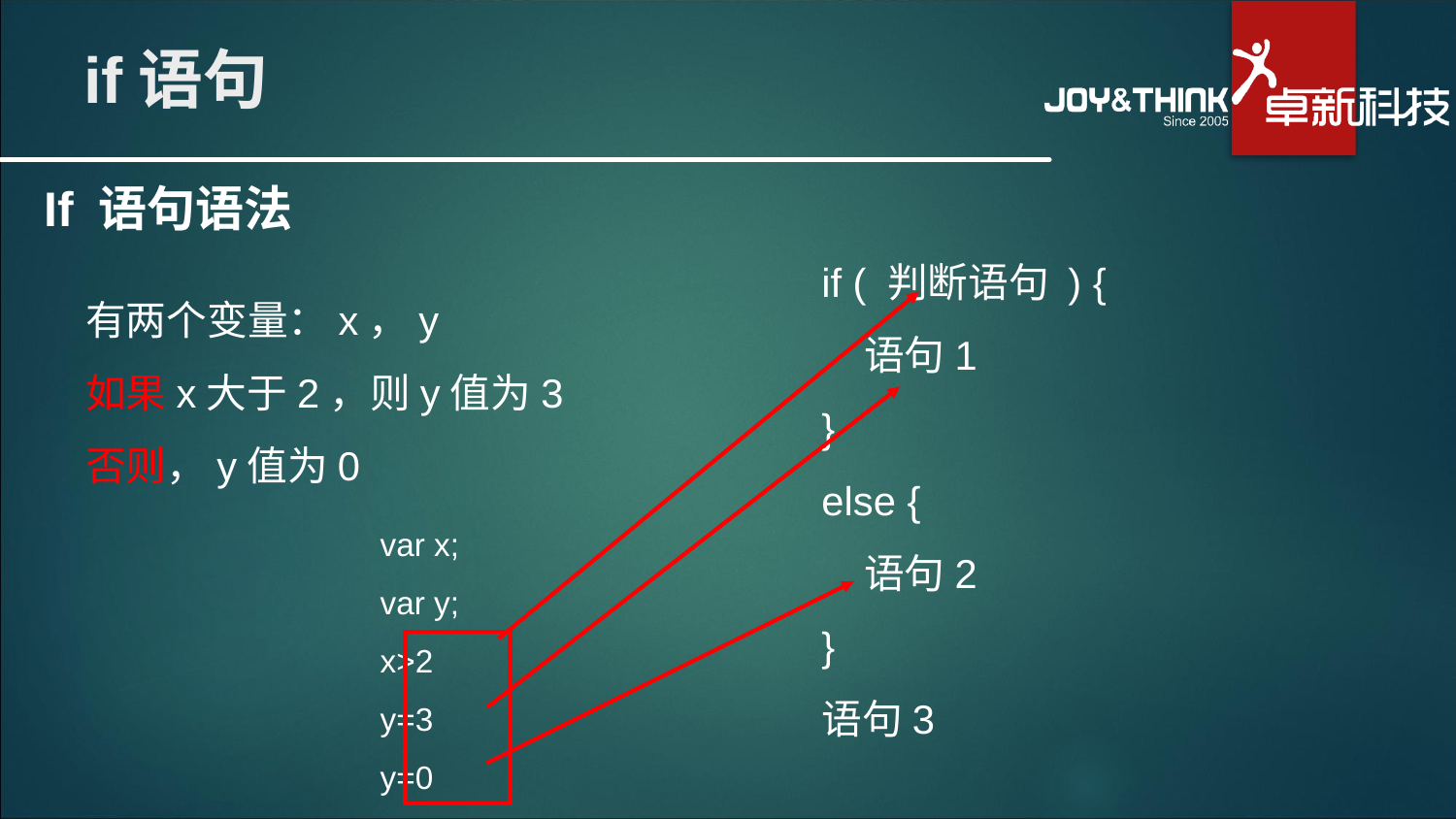

# if语句
If 语句语法
if ( 判断语句 ) {
	语句1
}
else {
	语句2
}
语句3
有两个变量：x，y
如果x大于2，则y值为3
否则，y值为0
var x;
var y;
x>2
y=3
y=0